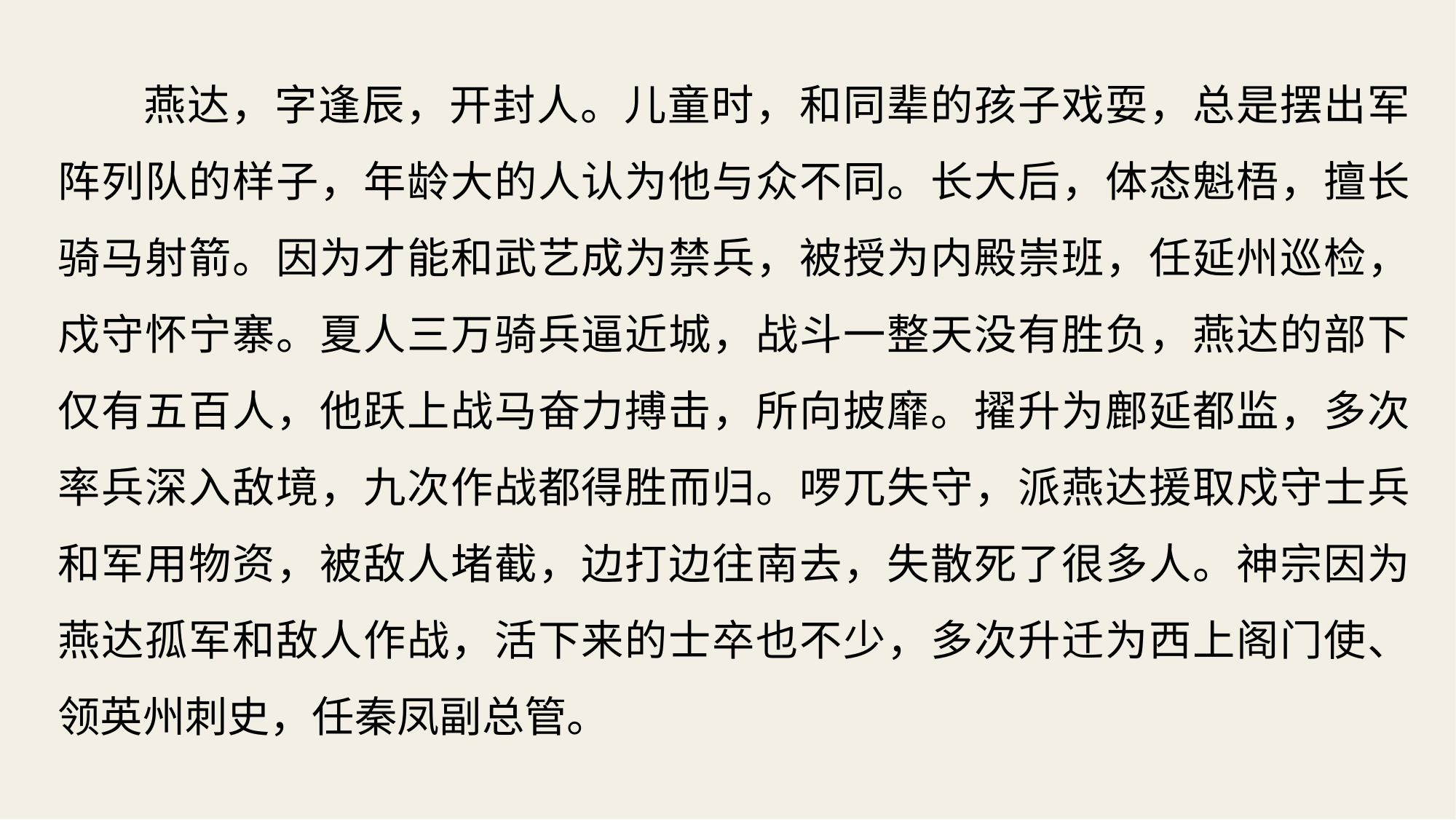

燕达，字逢辰，开封人。儿童时，和同辈的孩子戏耍，总是摆出军阵列队的样子，年龄大的人认为他与众不同。长大后，体态魁梧，擅长骑马射箭。因为才能和武艺成为禁兵，被授为内殿崇班，任延州巡检，戍守怀宁寨。夏人三万骑兵逼近城，战斗一整天没有胜负，燕达的部下仅有五百人，他跃上战马奋力搏击，所向披靡。擢升为鄜延都监，多次率兵深入敌境，九次作战都得胜而归。啰兀失守，派燕达援取戍守士兵和军用物资，被敌人堵截，边打边往南去，失散死了很多人。神宗因为燕达孤军和敌人作战，活下来的士卒也不少，多次升迁为西上阁门使、领英州刺史，任秦凤副总管。